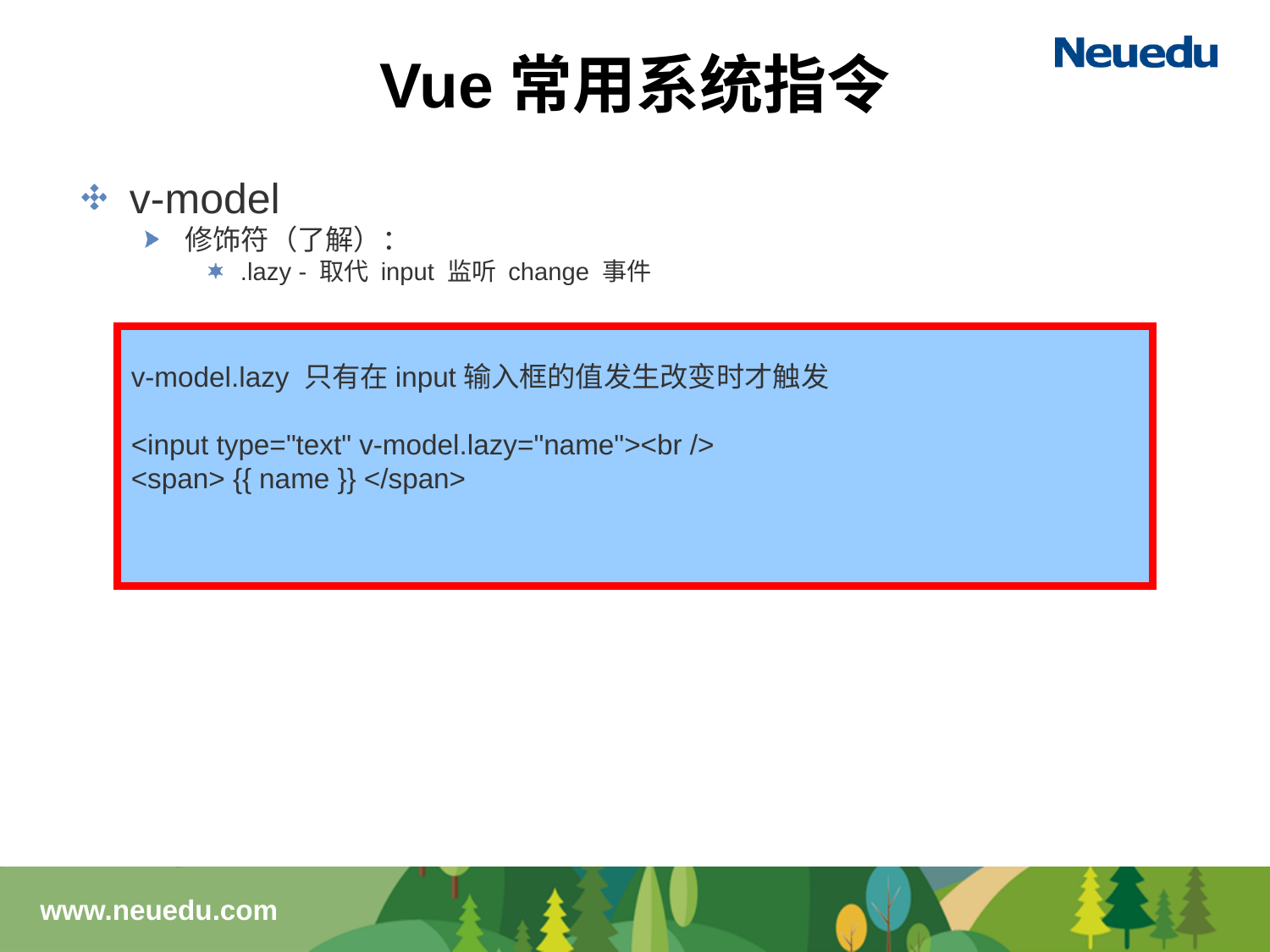

# Vue常用系统指令

v-model
修饰符（了解）：
.lazy - 取代 input 监听 change 事件
v-model.lazy 只有在input输入框的值发生改变时才触发

<input type="text" v-model.lazy="name"><br />
<span> {{ name }} </span>